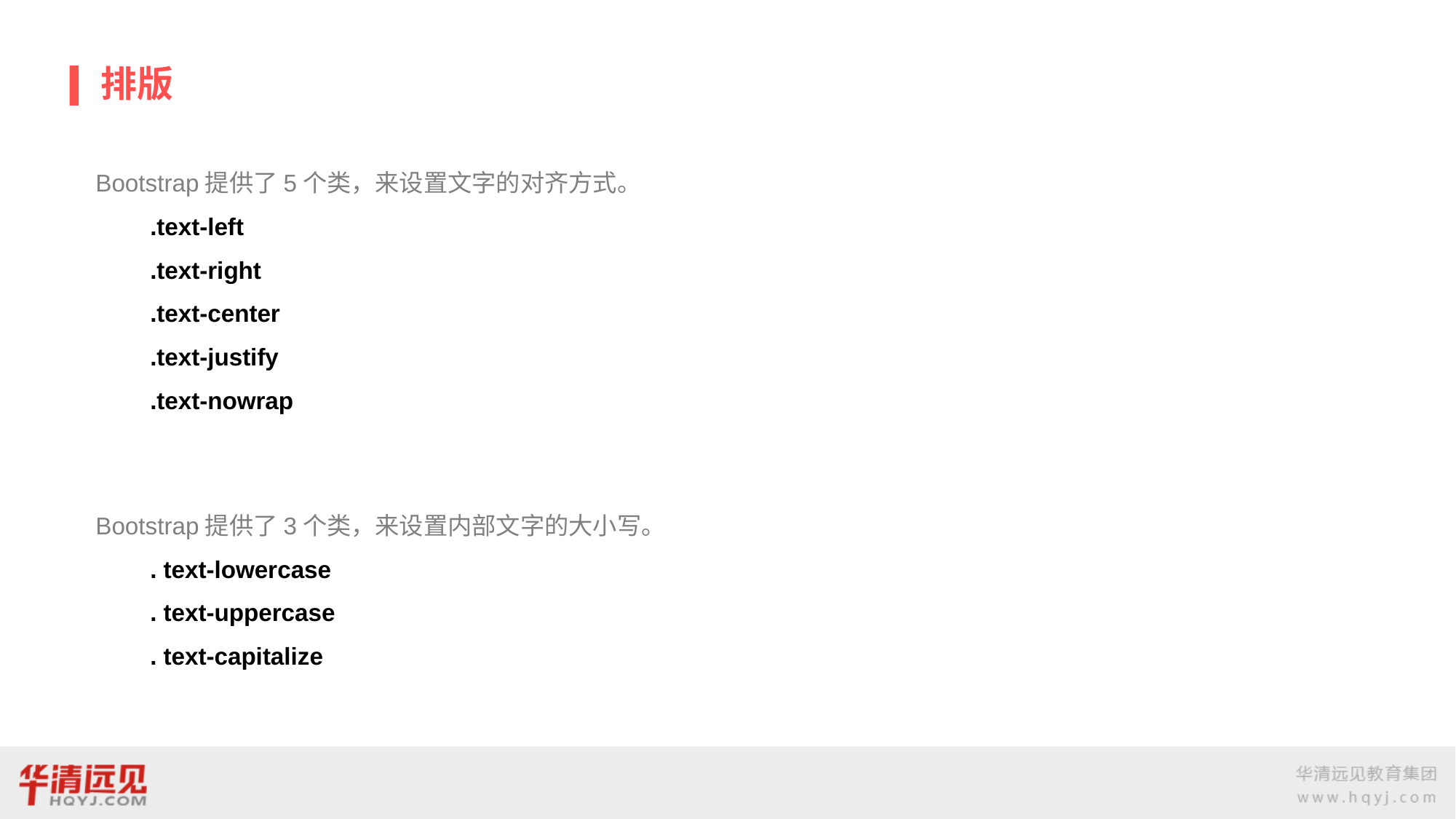

# 排版
Bootstrap提供了5个类，来设置文字的对齐方式。
.text-left
.text-right
.text-center
.text-justify
.text-nowrap

Bootstrap提供了3个类，来设置内部文字的大小写。
. text-lowercase
. text-uppercase
. text-capitalize

栅格系统